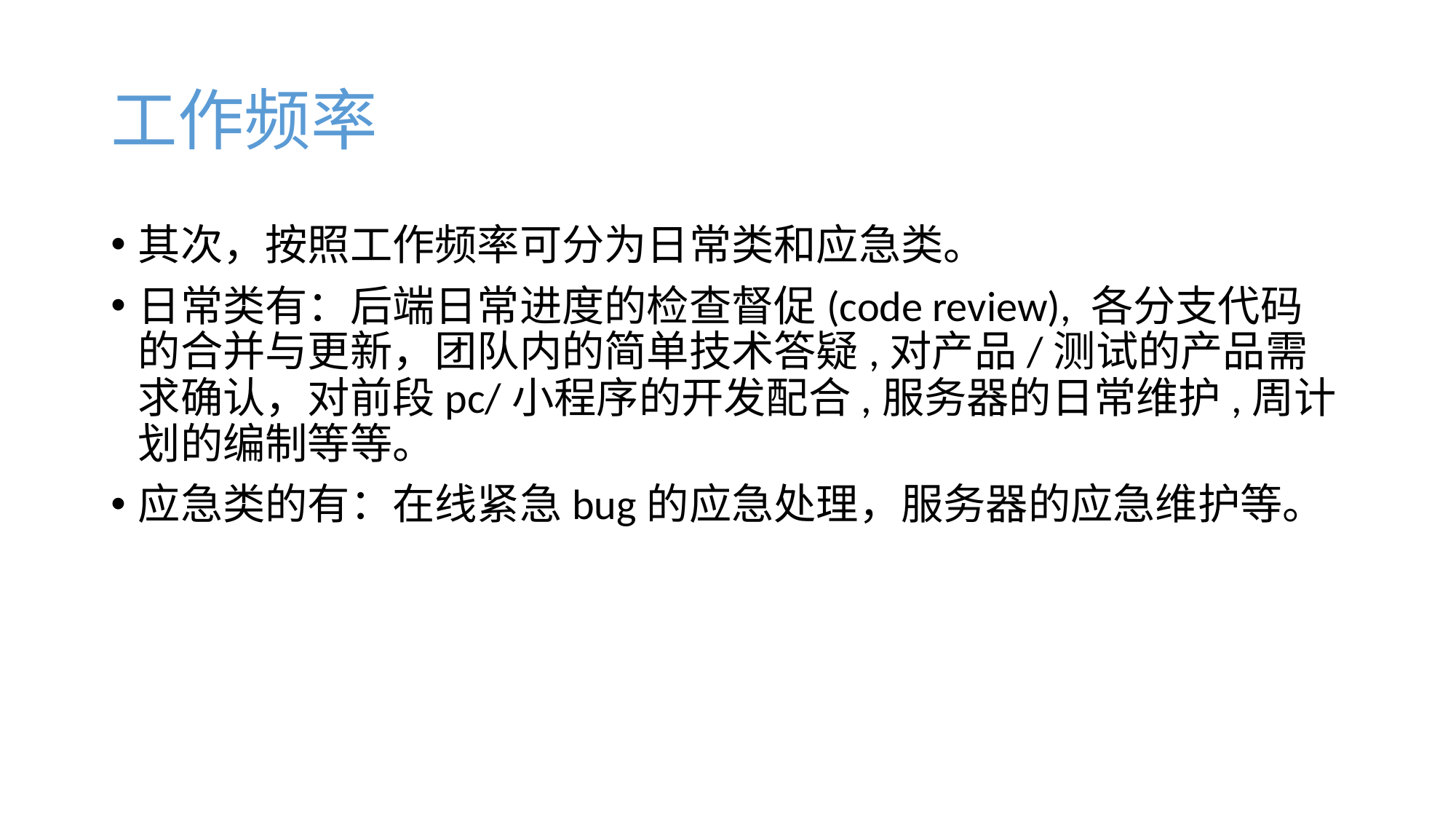

# 工作频率
其次，按照工作频率可分为日常类和应急类。
日常类有：后端日常进度的检查督促(code review), 各分支代码的合并与更新，团队内的简单技术答疑,对产品/测试的产品需求确认，对前段pc/小程序的开发配合,服务器的日常维护,周计划的编制等等。
应急类的有：在线紧急bug的应急处理，服务器的应急维护等。